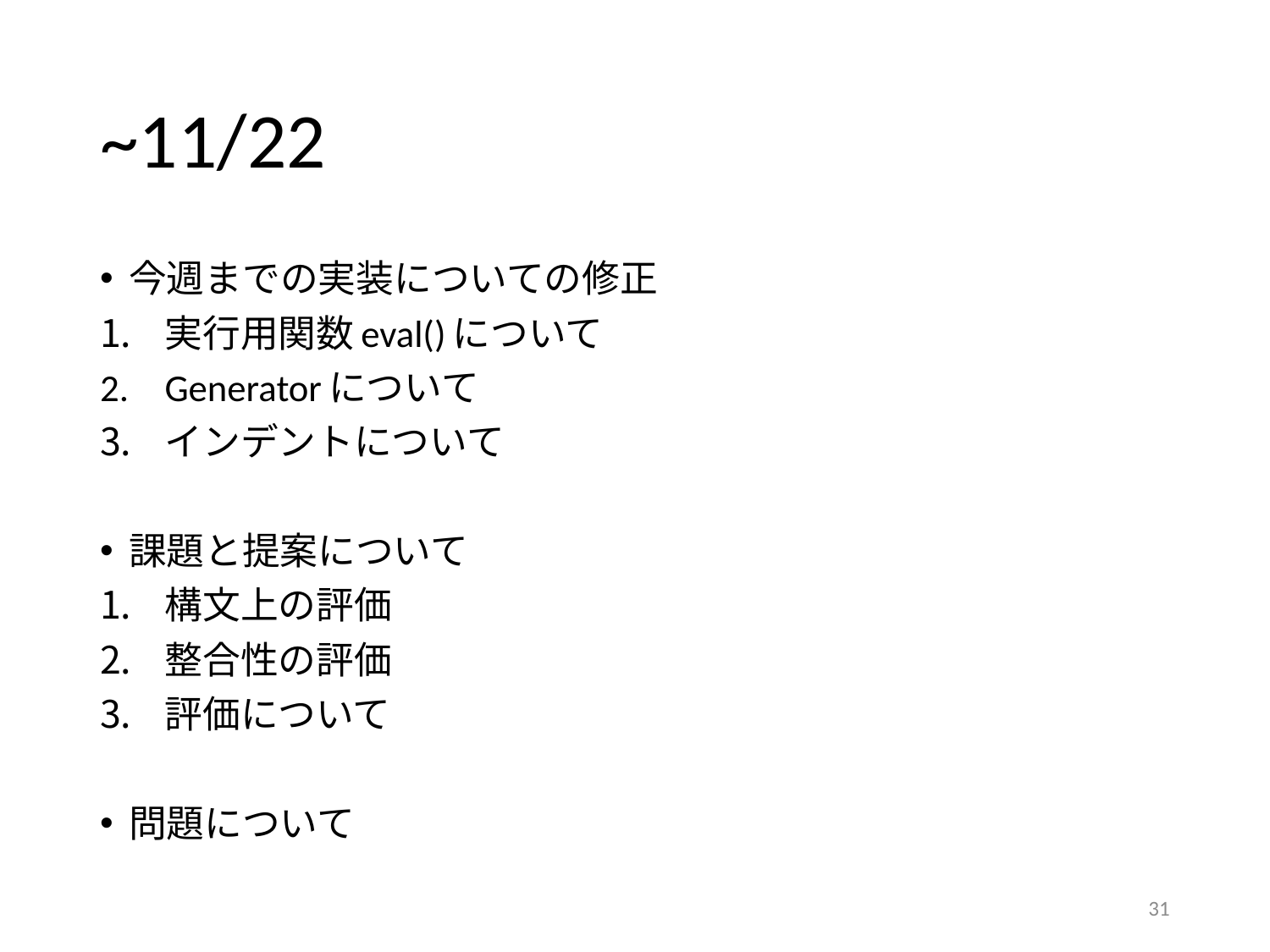

# ~11/22
今週までの実装についての修正
実行用関数eval()について
Generatorについて
インデントについて

課題と提案について
構文上の評価
整合性の評価
評価について

問題について

31